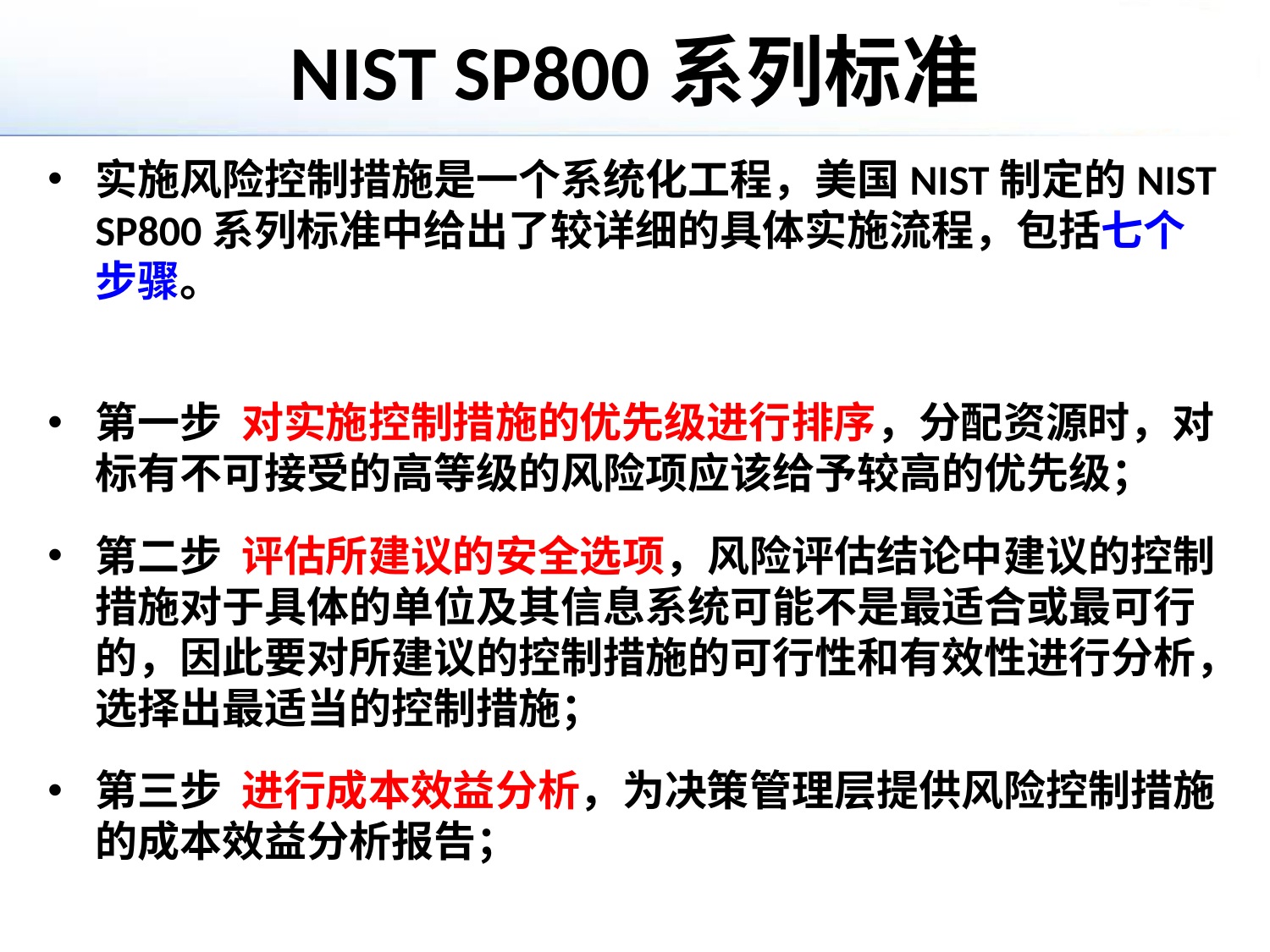

# NIST SP800系列标准
实施风险控制措施是一个系统化工程，美国NIST制定的NIST SP800系列标准中给出了较详细的具体实施流程，包括七个步骤。

第一步  对实施控制措施的优先级进行排序，分配资源时，对标有不可接受的高等级的风险项应该给予较高的优先级；
第二步  评估所建议的安全选项，风险评估结论中建议的控制措施对于具体的单位及其信息系统可能不是最适合或最可行的，因此要对所建议的控制措施的可行性和有效性进行分析，选择出最适当的控制措施；
第三步  进行成本效益分析，为决策管理层提供风险控制措施的成本效益分析报告；